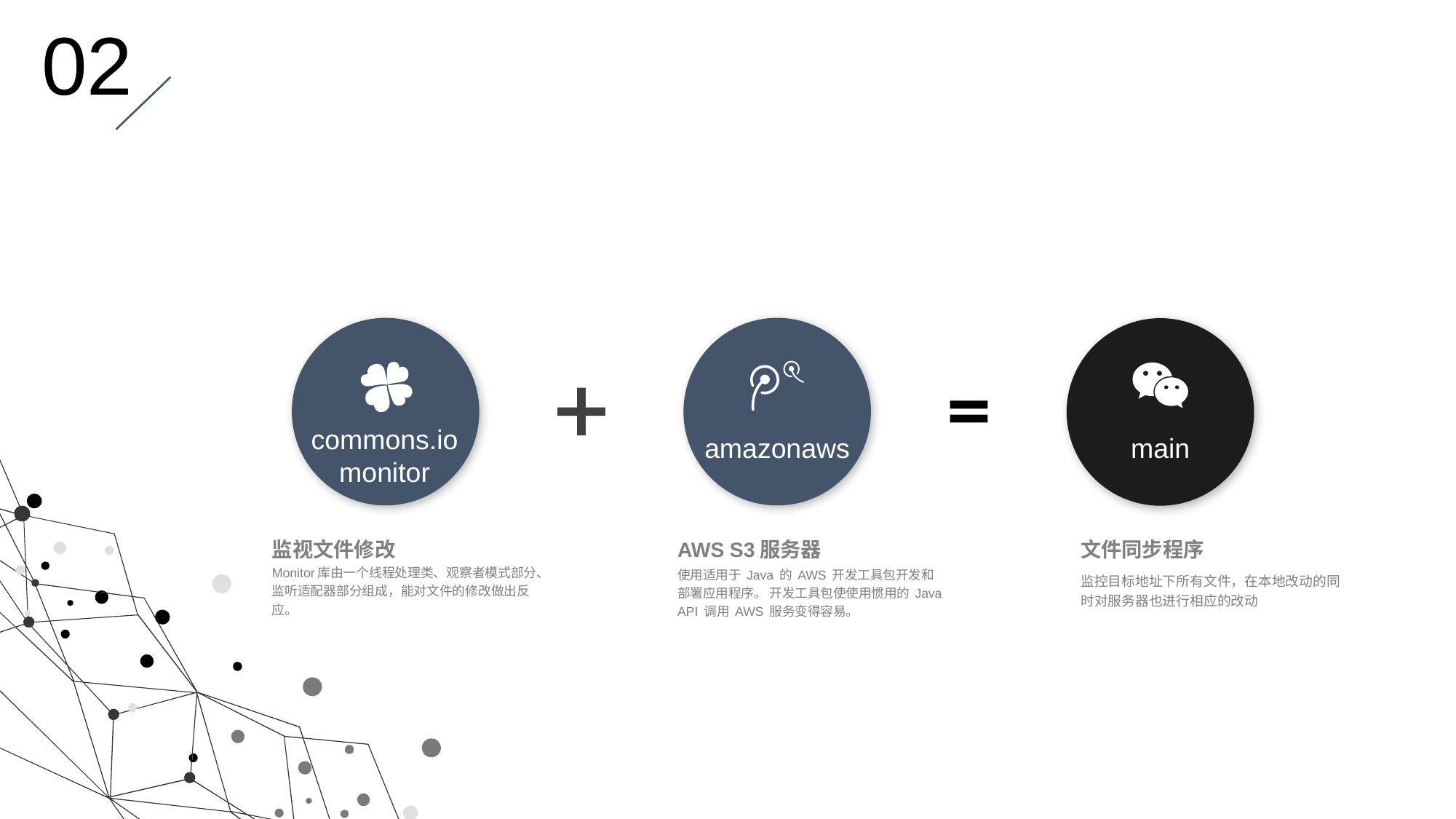

02

commons.io
monitor
amazonaws
main

监视文件修改
Monitor库由一个线程处理类、观察者模式部分、监听适配器部分组成，能对文件的修改做出反应。
文件同步程序
监控目标地址下所有文件，在本地改动的同时对服务器也进行相应的改动
AWS S3服务器
使用适用于 Java 的 AWS 开发工具包开发和部署应用程序。 开发工具包使使用惯用的 Java API 调用 AWS 服务变得容易。